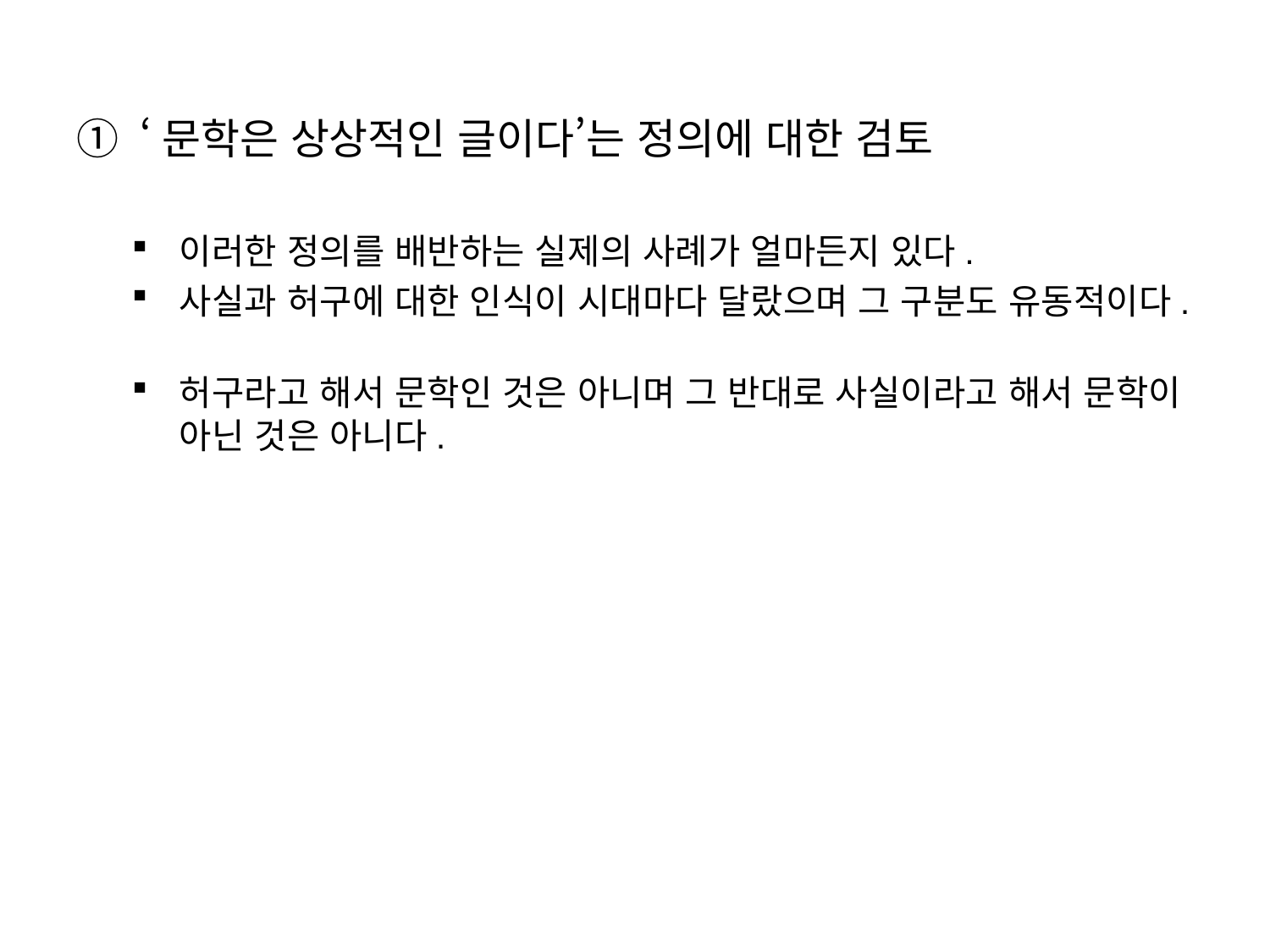

‘문학은 상상적인 글이다’는 정의에 대한 검토

이러한 정의를 배반하는 실제의 사례가 얼마든지 있다.
사실과 허구에 대한 인식이 시대마다 달랐으며 그 구분도 유동적이다.
허구라고 해서 문학인 것은 아니며 그 반대로 사실이라고 해서 문학이 아닌 것은 아니다.